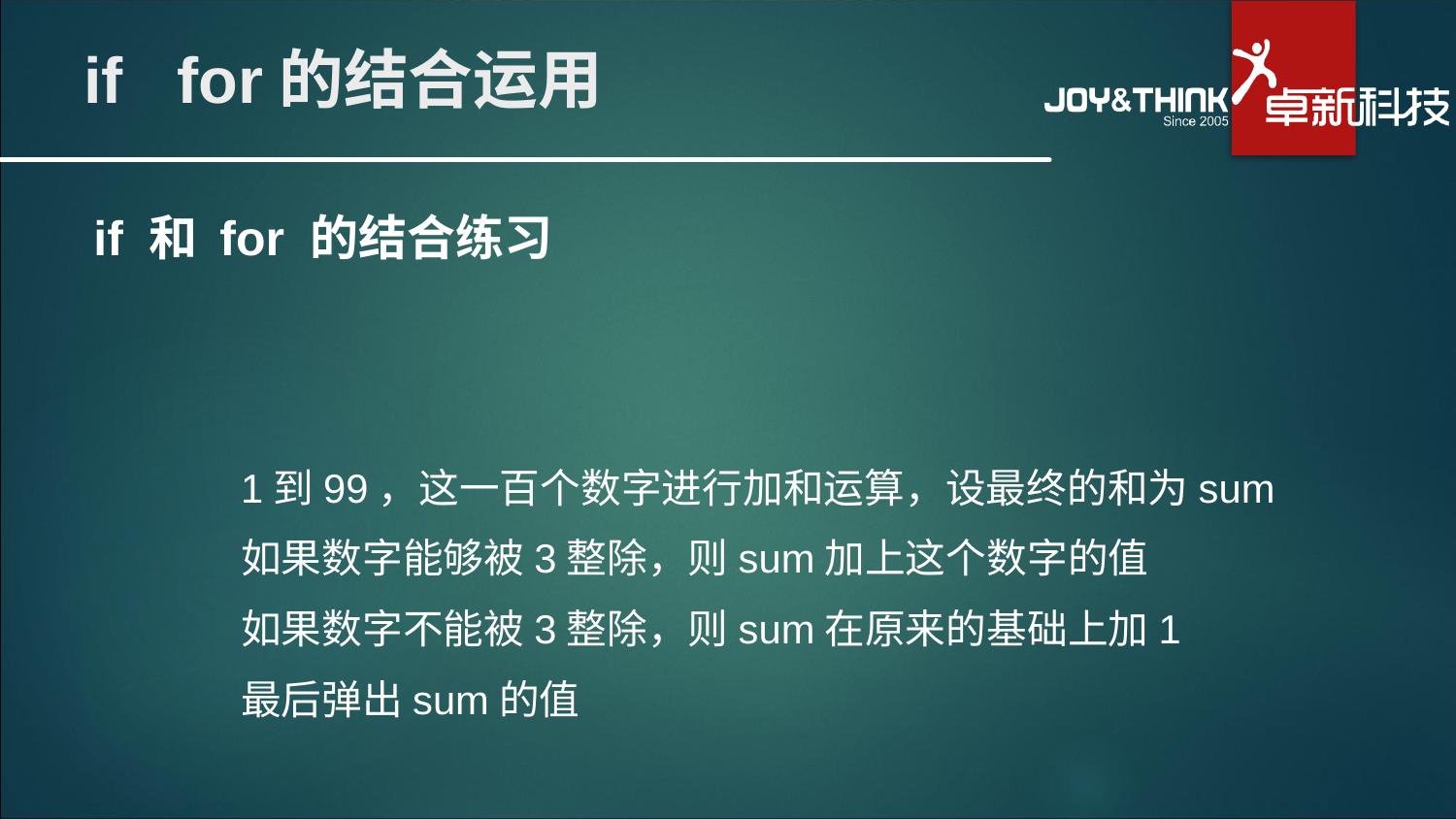

# if   for的结合运用
if 和 for 的结合练习
1到99，这一百个数字进行加和运算，设最终的和为sum
如果数字能够被3整除，则sum加上这个数字的值
如果数字不能被3整除，则sum在原来的基础上加1
最后弹出sum的值